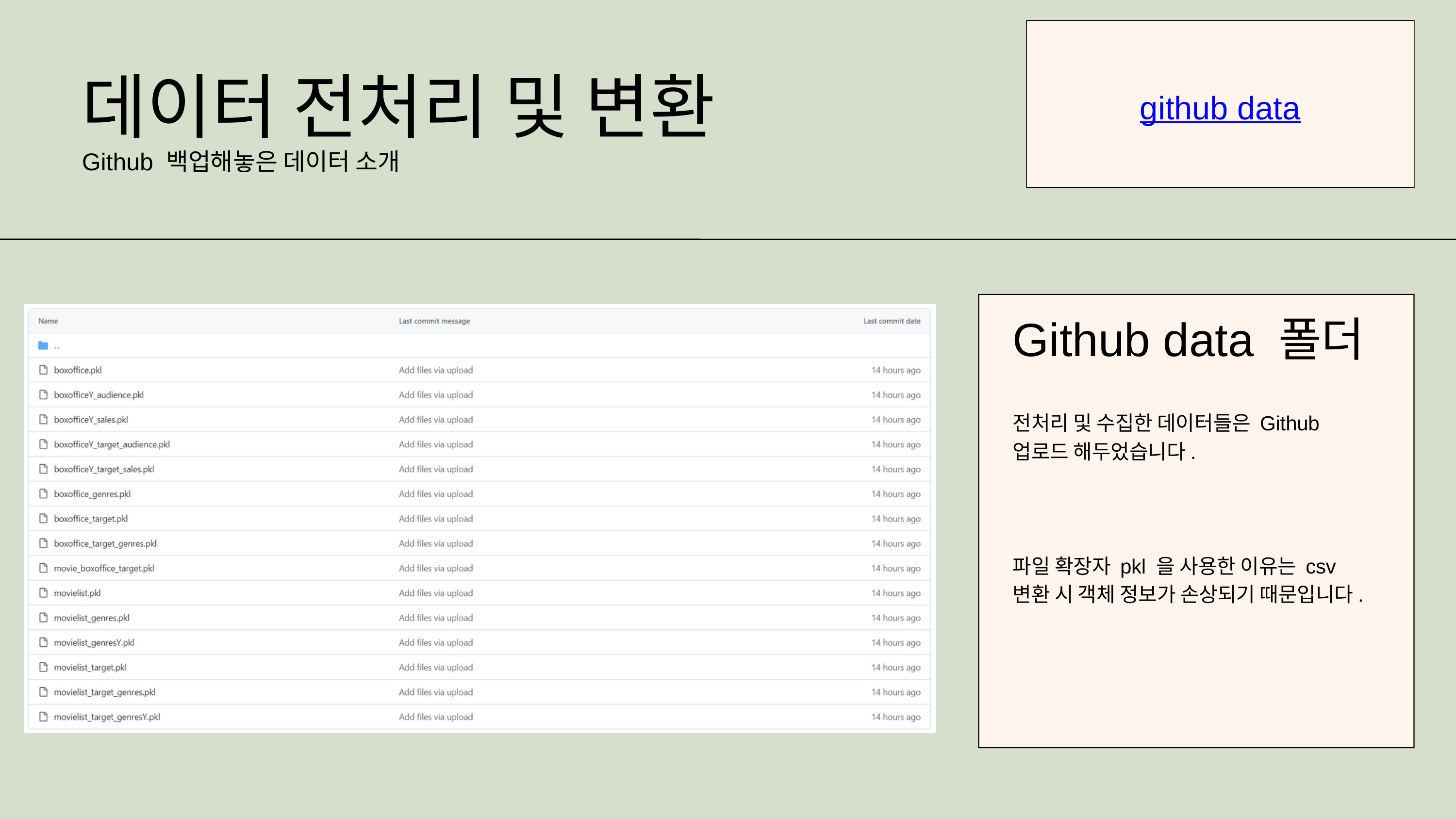

github data
데이터 전처리 및 변환
Github 백업해놓은 데이터 소개

Github data 폴더
전처리 및 수집한 데이터들은 Github 업로드 해두었습니다.
파일 확장자 pkl 을 사용한 이유는 csv 변환 시 객체 정보가 손상되기 때문입니다.